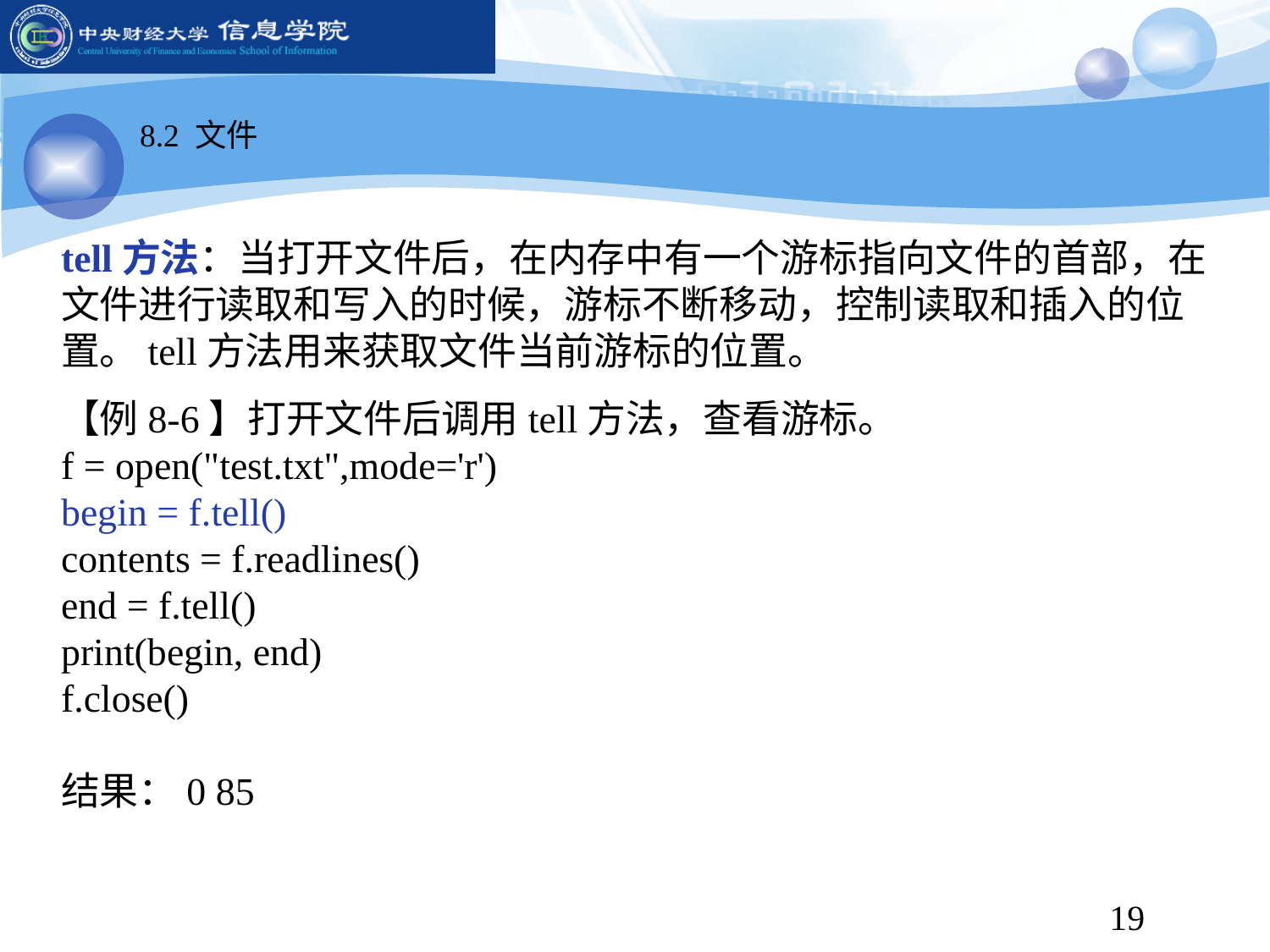

8.2 文件
tell方法：当打开文件后，在内存中有一个游标指向文件的首部，在文件进行读取和写入的时候，游标不断移动，控制读取和插入的位置。tell方法用来获取文件当前游标的位置。

【例8-6】打开文件后调用tell方法，查看游标。
f = open("test.txt",mode='r')
begin = f.tell()
contents = f.readlines()
end = f.tell()
print(begin, end)
f.close()

结果：0 85